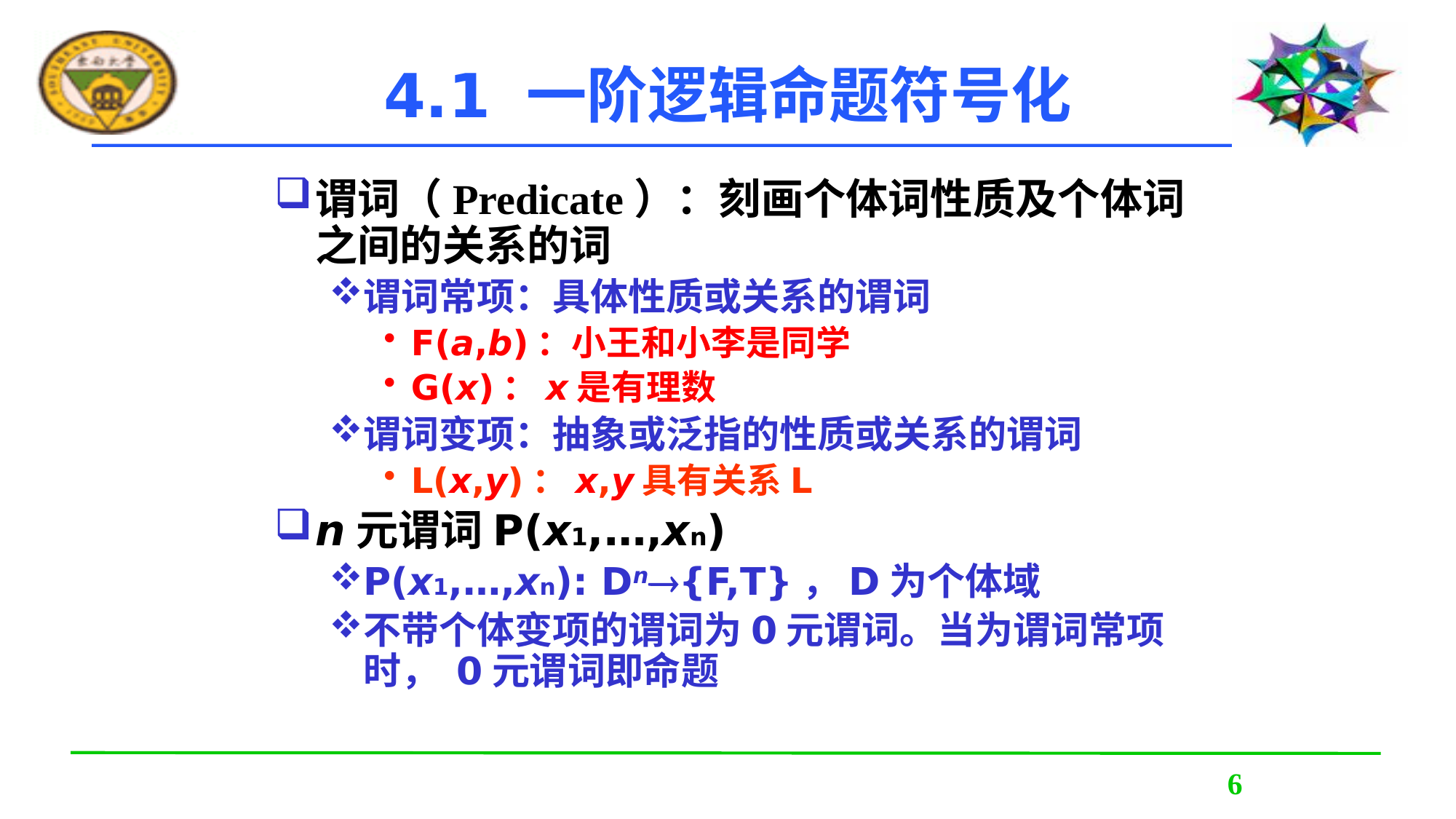

4.1 一阶逻辑命题符号化
谓词（Predicate）：刻画个体词性质及个体词之间的关系的词
谓词常项：具体性质或关系的谓词
F(a,b)：小王和小李是同学
G(x)：x是有理数
谓词变项：抽象或泛指的性质或关系的谓词
L(x,y)：x,y具有关系L
n元谓词P(x1,…,xn)
P(x1,…,xn): Dn→{F,T}，D为个体域
不带个体变项的谓词为0元谓词。当为谓词常项时， 0元谓词即命题